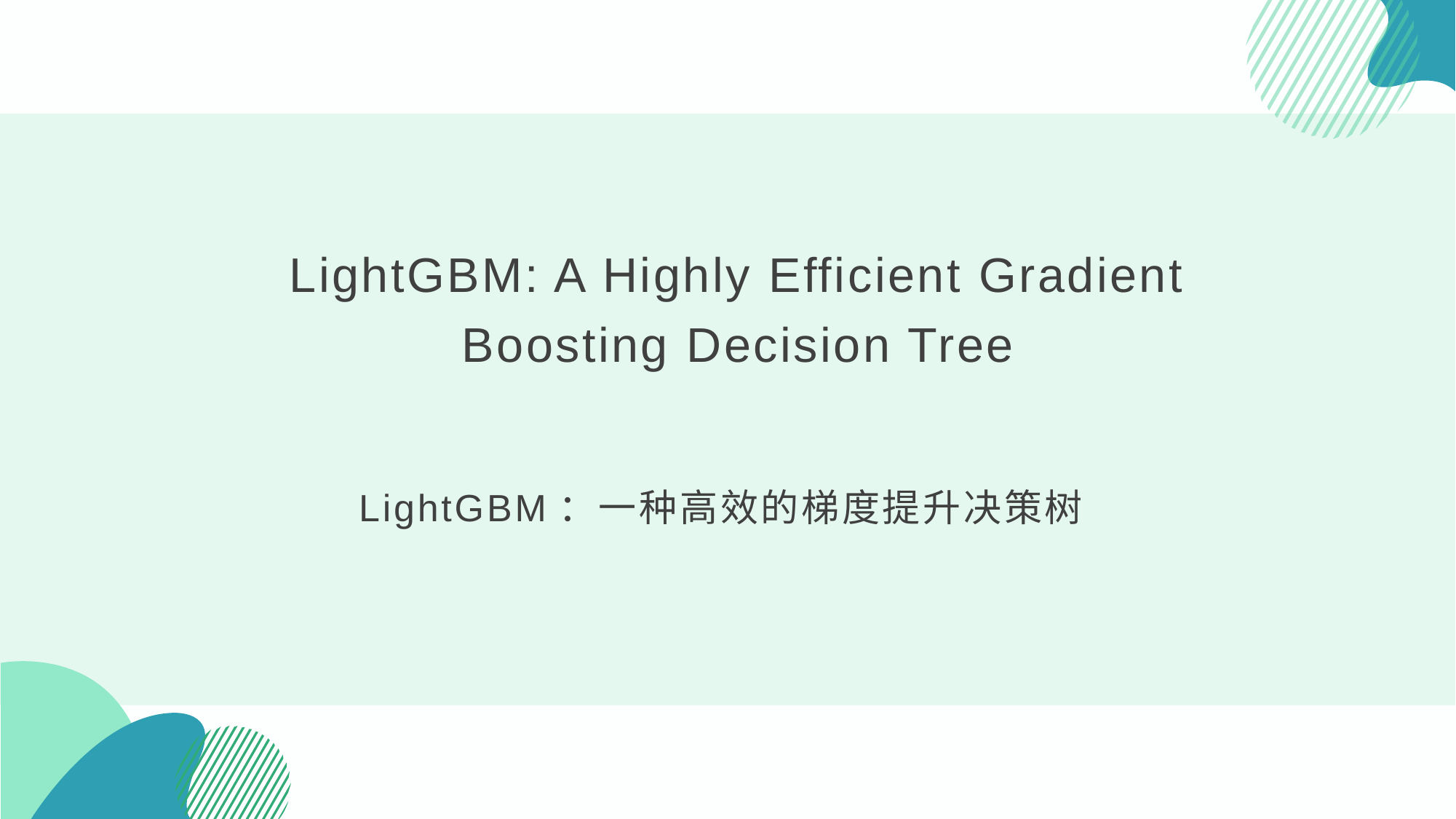

LightGBM: A Highly Efficient Gradient Boosting Decision Tree
LightGBM：一种高效的梯度提升决策树